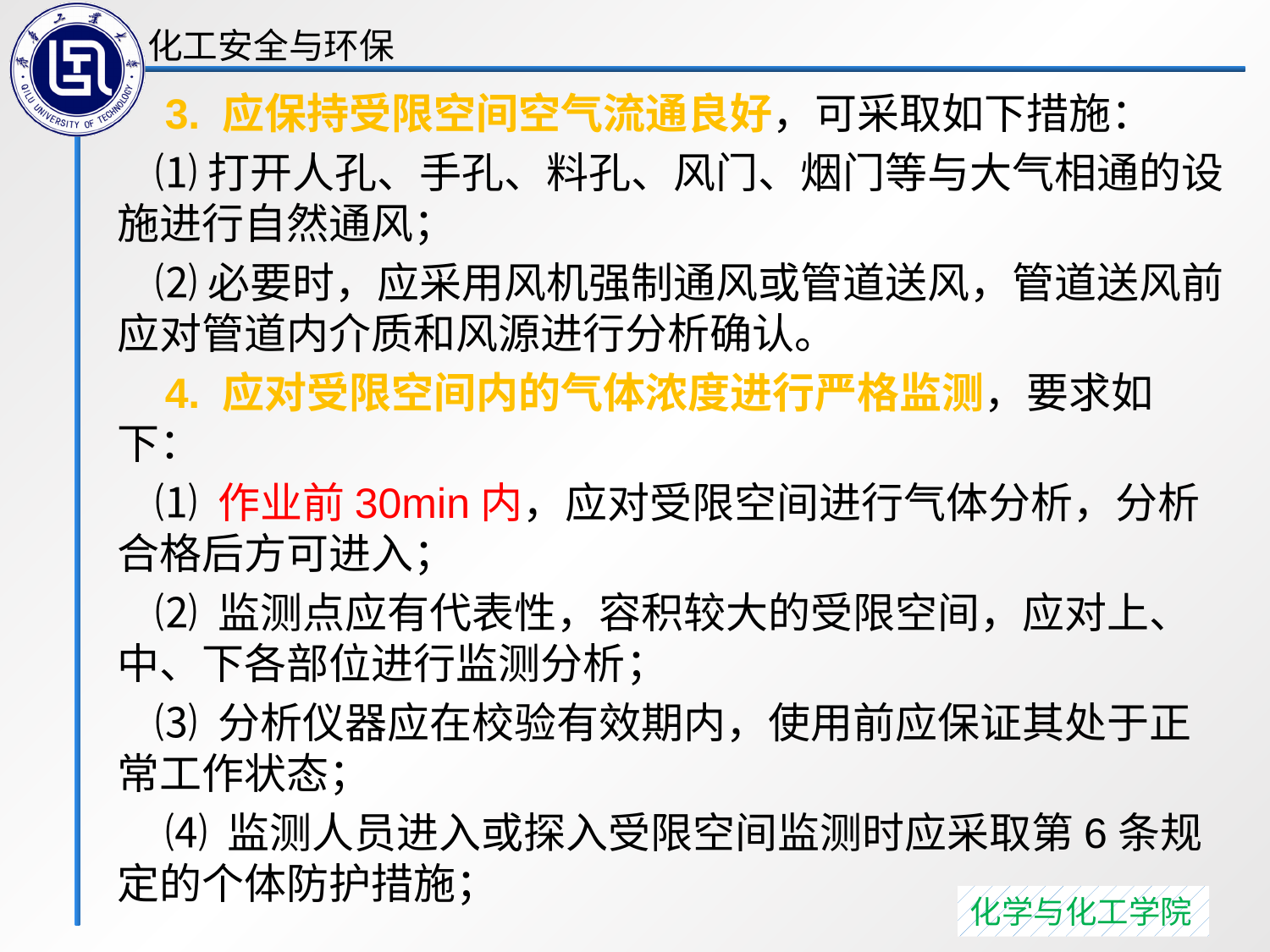

3. 应保持受限空间空气流通良好，可采取如下措施：
    ⑴打开人孔、手孔、料孔、风门、烟门等与大气相通的设施进行自然通风；
    ⑵必要时，应采用风机强制通风或管道送风，管道送风前应对管道内介质和风源进行分析确认。
    4. 应对受限空间内的气体浓度进行严格监测，要求如下：
    ⑴ 作业前30min内，应对受限空间进行气体分析，分析合格后方可进入；
    ⑵ 监测点应有代表性，容积较大的受限空间，应对上、中、下各部位进行监测分析；
    ⑶ 分析仪器应在校验有效期内，使用前应保证其处于正常工作状态；
     ⑷ 监测人员进入或探入受限空间监测时应采取第6条规定的个体防护措施；